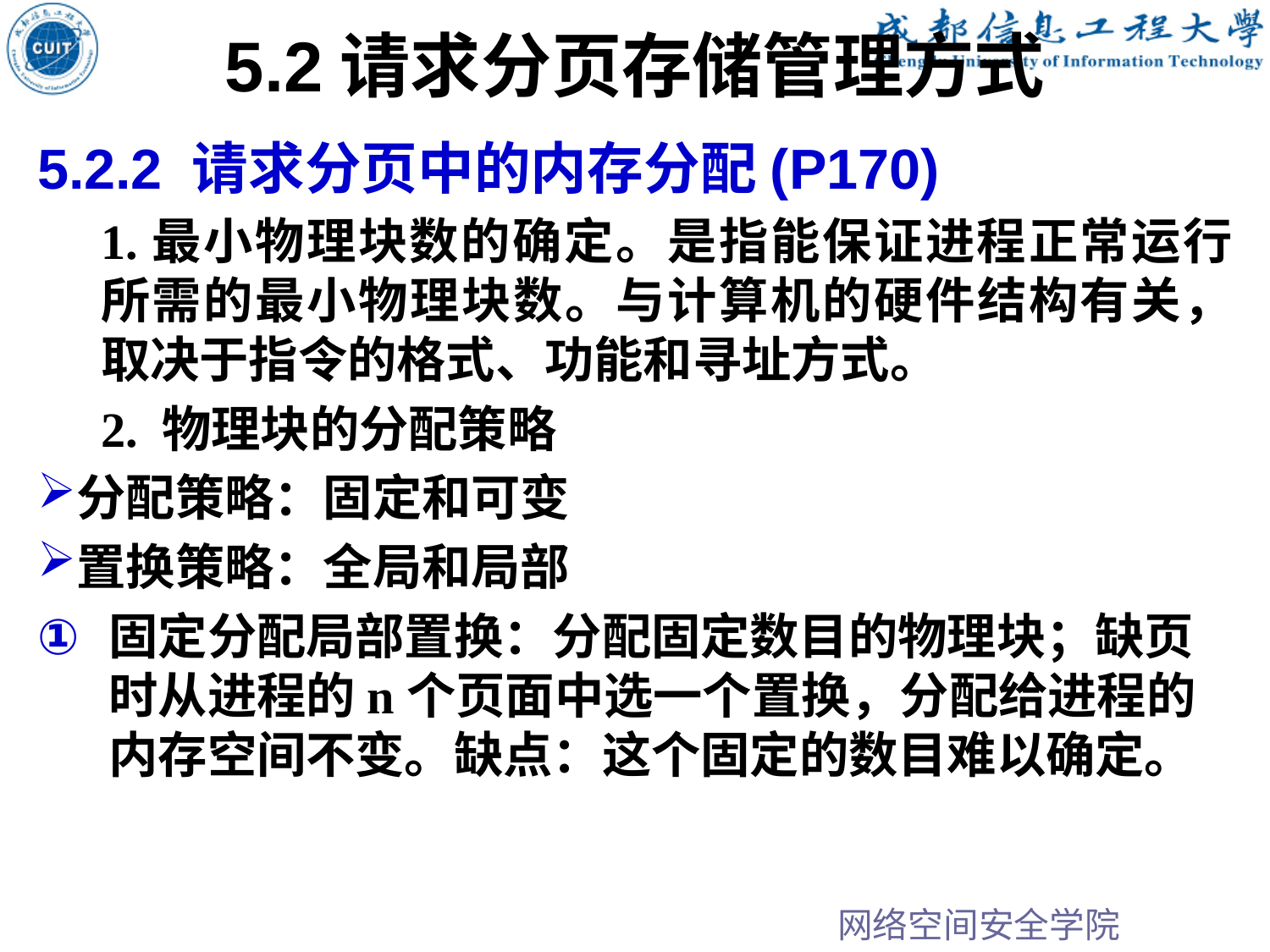

5.2请求分页存储管理方式
5.2.2 请求分页中的内存分配(P170)
1.最小物理块数的确定。是指能保证进程正常运行所需的最小物理块数。与计算机的硬件结构有关，取决于指令的格式、功能和寻址方式。
2. 物理块的分配策略
分配策略：固定和可变
置换策略：全局和局部
固定分配局部置换：分配固定数目的物理块；缺页时从进程的n个页面中选一个置换，分配给进程的内存空间不变。缺点：这个固定的数目难以确定。